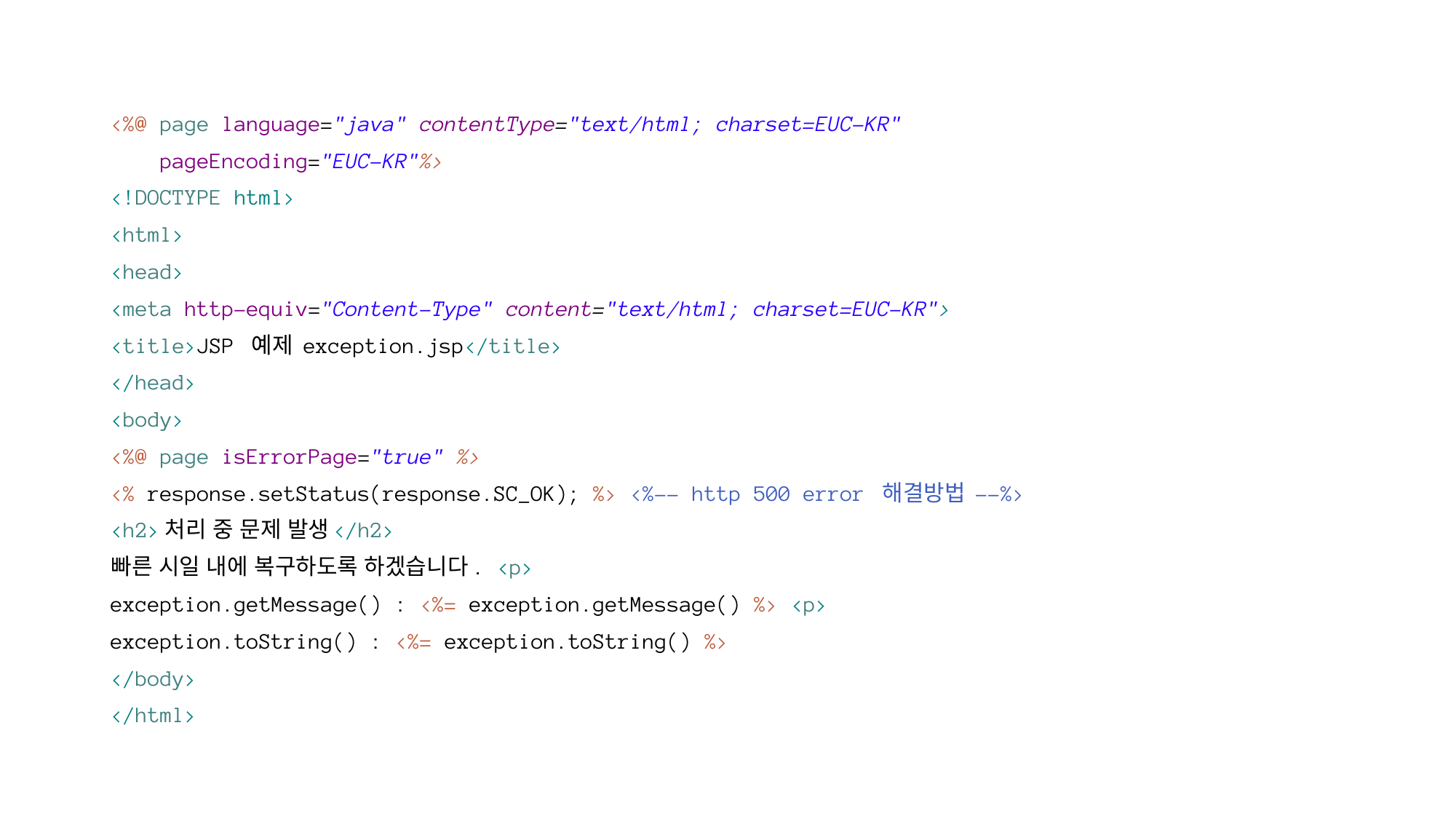

<%@ page language="java" contentType="text/html; charset=EUC-KR"
    pageEncoding="EUC-KR"%>
<!DOCTYPE html>
<html>
<head>
<meta http-equiv="Content-Type" content="text/html; charset=EUC-KR">
<title>JSP 예제 exception.jsp</title>
</head>
<body>
<%@ page isErrorPage="true" %>
<% response.setStatus(response.SC_OK); %> <%-- http 500 error 해결방법 --%>
<h2>처리 중 문제 발생</h2>
빠른 시일 내에 복구하도록 하겠습니다. <p>
exception.getMessage() : <%= exception.getMessage() %> <p>
exception.toString() : <%= exception.toString() %>
</body>
</html>